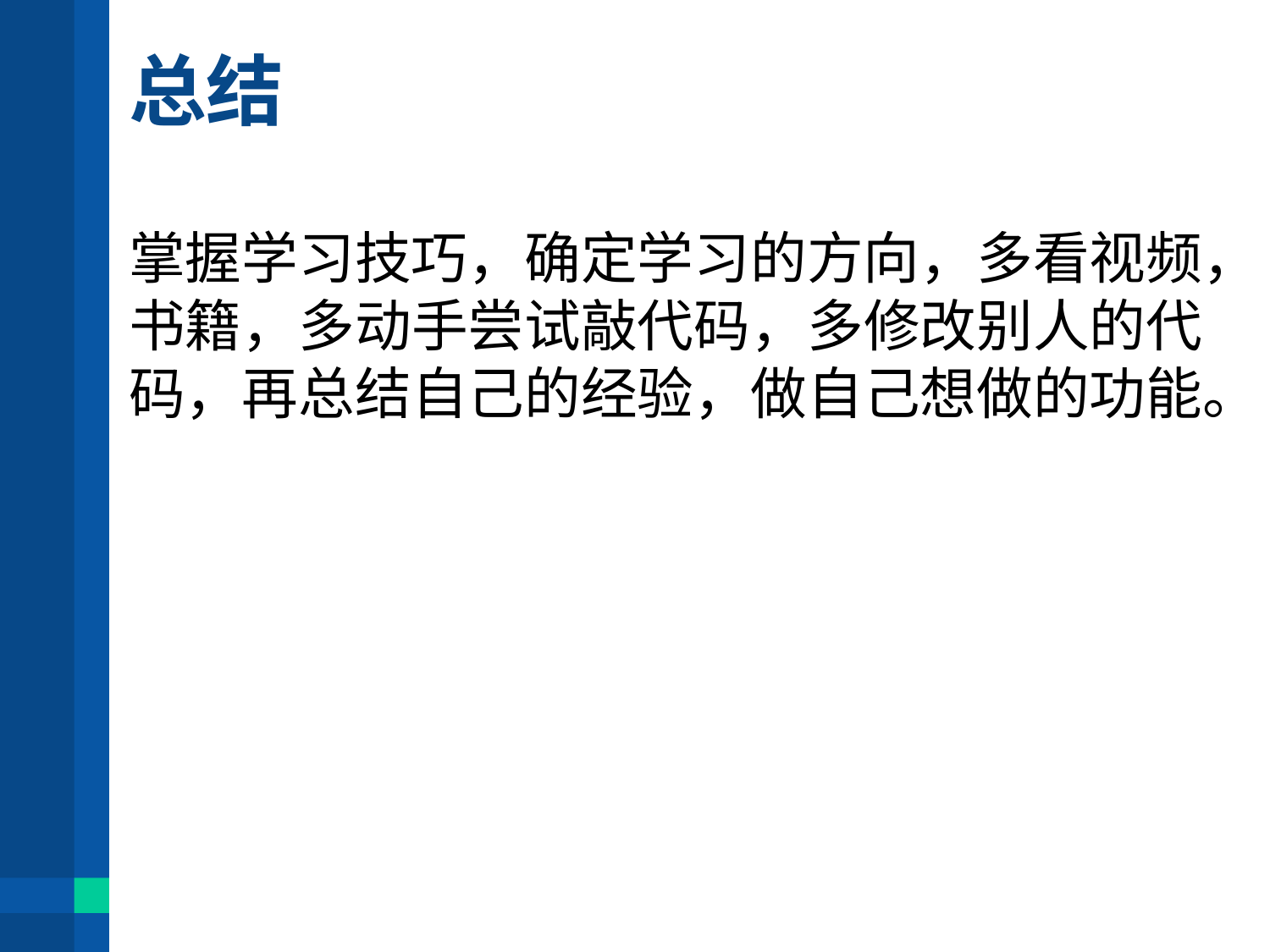

# 总结
掌握学习技巧，确定学习的方向，多看视频，书籍，多动手尝试敲代码，多修改别人的代码，再总结自己的经验，做自己想做的功能。